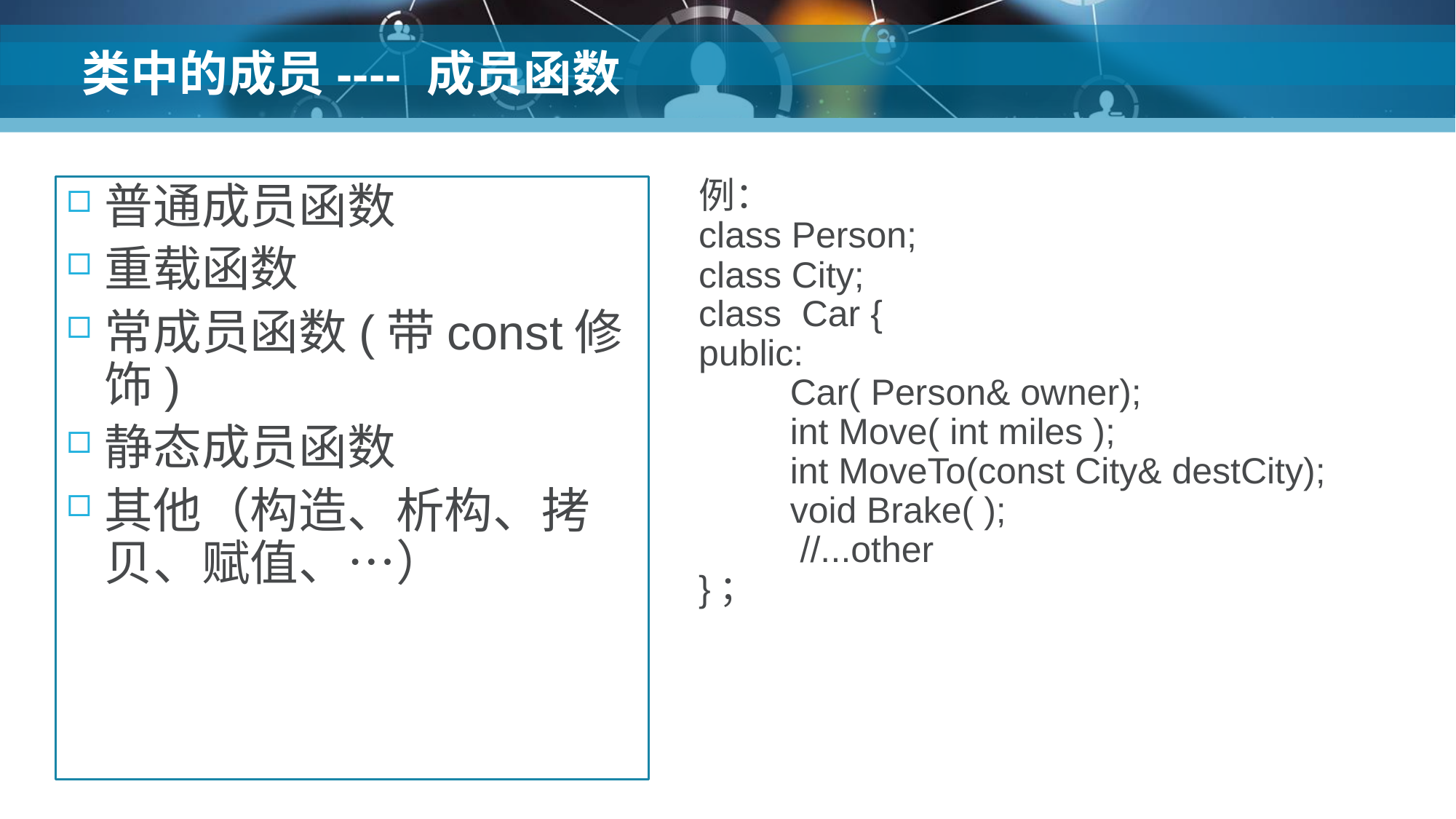

# 类中的成员---- 成员函数
例：
class Person;
class City;
class  Car {
public:
         Car( Person& owner);
         int Move( int miles );
         int MoveTo(const City& destCity);
         void Brake( );
          //...other
}；
普通成员函数
重载函数
常成员函数(带const修饰)
静态成员函数
其他（构造、析构、拷贝、赋值、…）